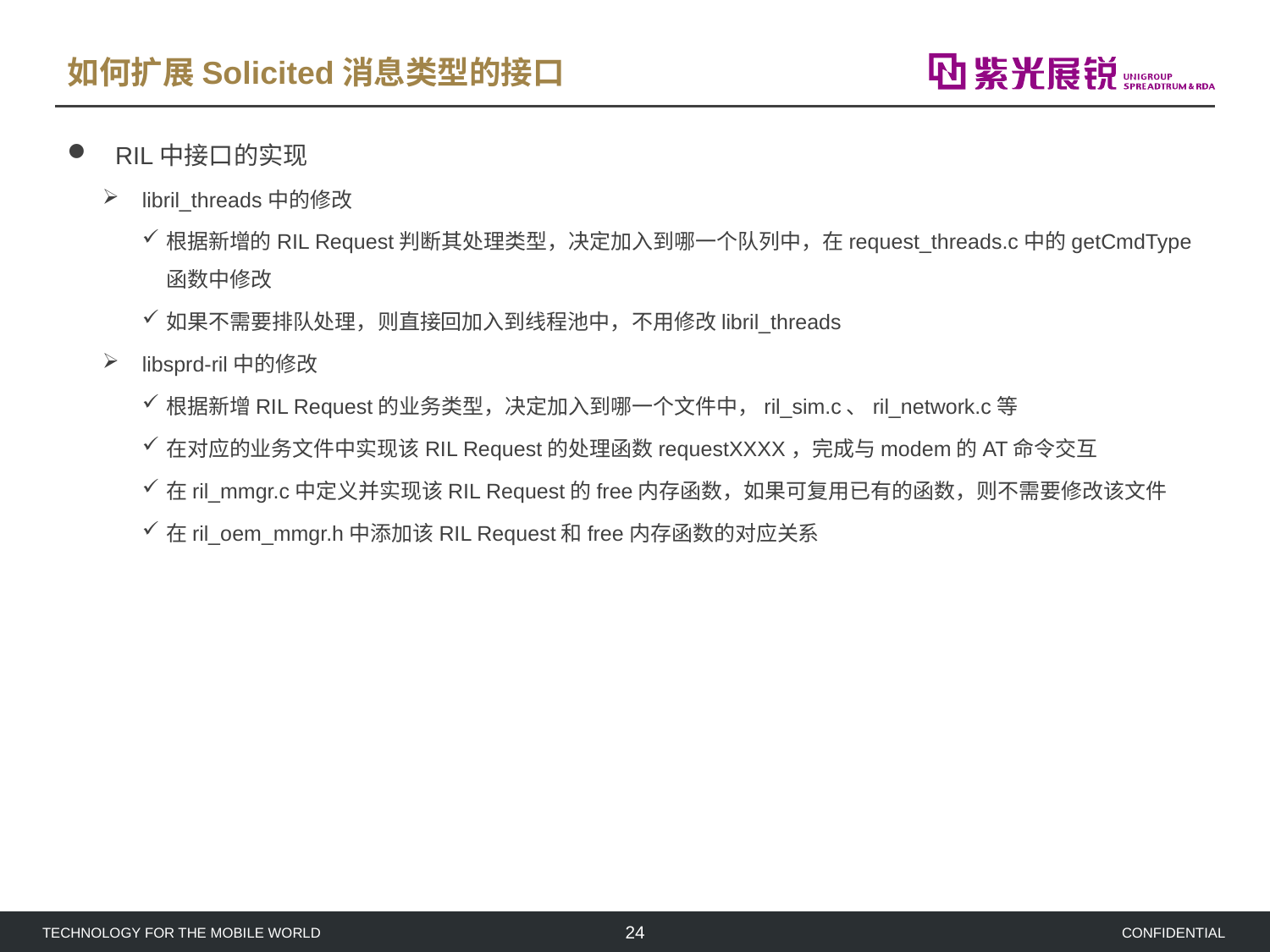

# 如何扩展Solicited消息类型的接口
RIL中接口的实现
libril_threads中的修改
根据新增的RIL Request判断其处理类型，决定加入到哪一个队列中，在request_threads.c中的getCmdType函数中修改
如果不需要排队处理，则直接回加入到线程池中，不用修改libril_threads
libsprd-ril中的修改
根据新增RIL Request的业务类型，决定加入到哪一个文件中，ril_sim.c、ril_network.c等
在对应的业务文件中实现该RIL Request的处理函数requestXXXX，完成与modem的AT命令交互
在ril_mmgr.c中定义并实现该RIL Request的free内存函数，如果可复用已有的函数，则不需要修改该文件
在ril_oem_mmgr.h中添加该RIL Request和free内存函数的对应关系